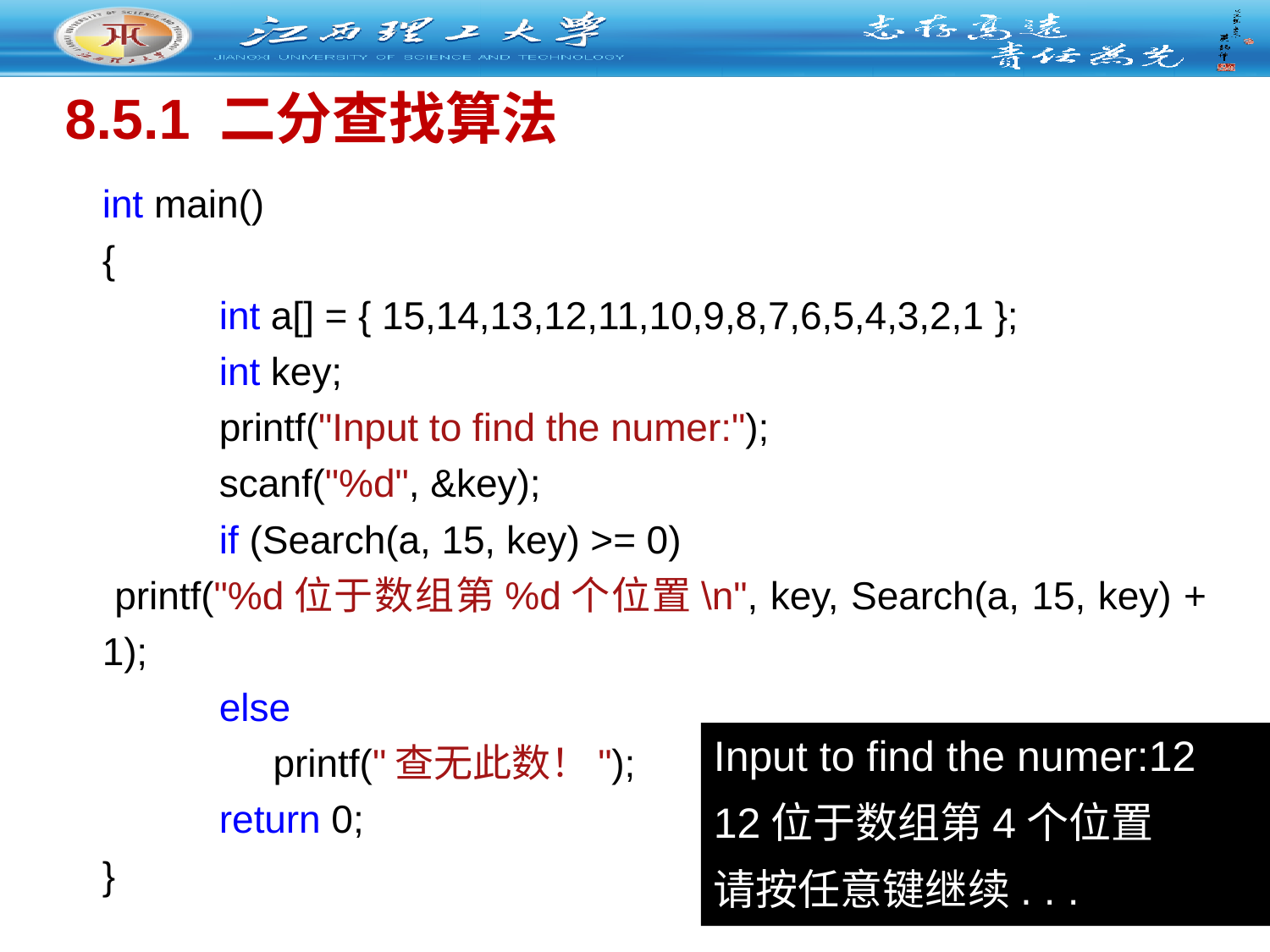

8.5.1 二分查找算法
int main()
{
 	int a[] = { 15,14,13,12,11,10,9,8,7,6,5,4,3,2,1 };
 	int key;
 	printf("Input to find the numer:");
 	scanf("%d", &key);
 	if (Search(a, 15, key) >= 0)
 printf("%d位于数组第%d个位置\n", key, Search(a, 15, key) + 1);
 	else
 	     printf("查无此数！");
 	return 0;
}
Input to find the numer:12
12位于数组第4个位置
请按任意键继续. . .